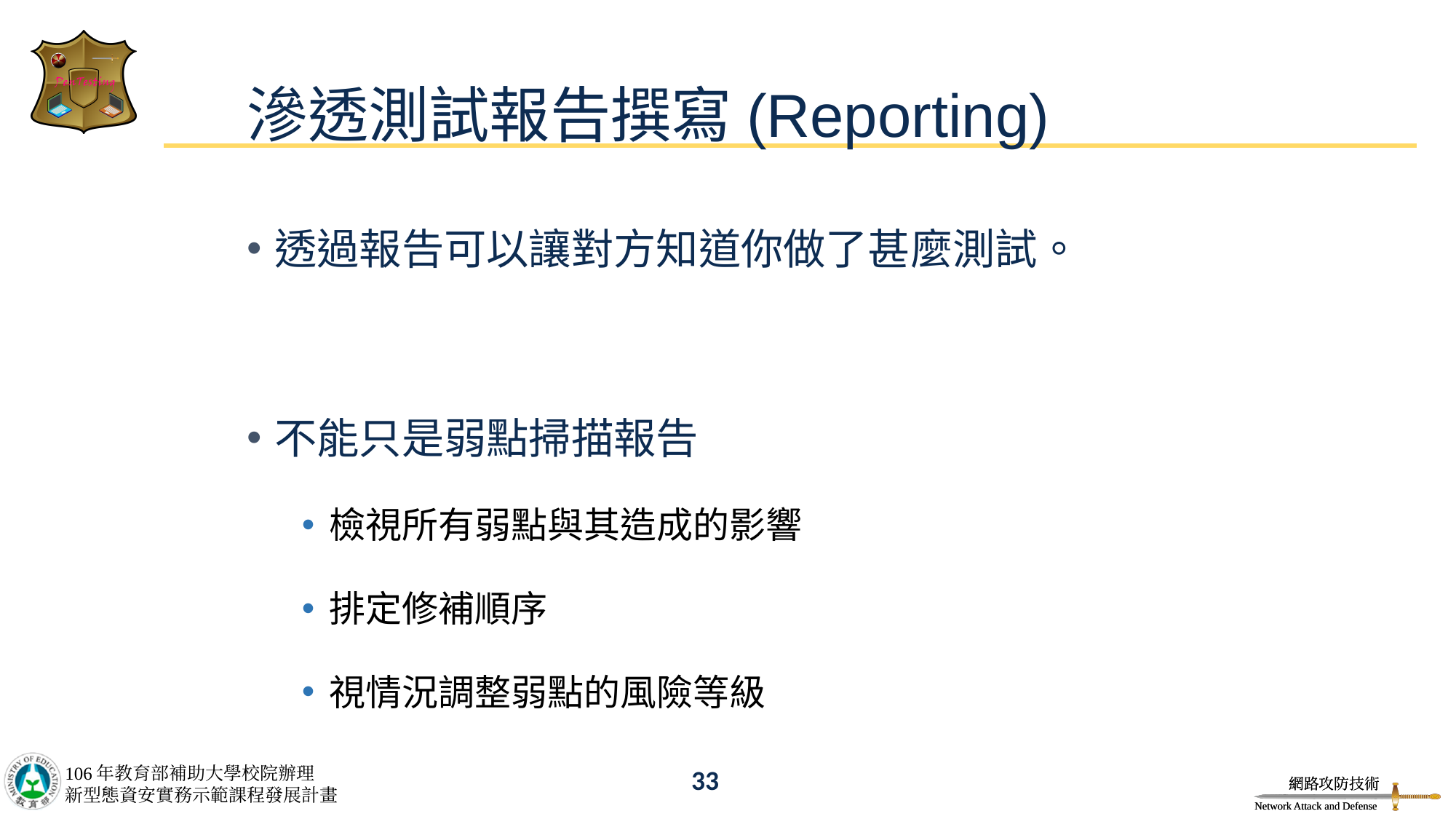

# 滲透測試報告撰寫(Reporting)
透過報告可以讓對方知道你做了甚麼測試。

不能只是弱點掃描報告
檢視所有弱點與其造成的影響
排定修補順序
視情況調整弱點的風險等級